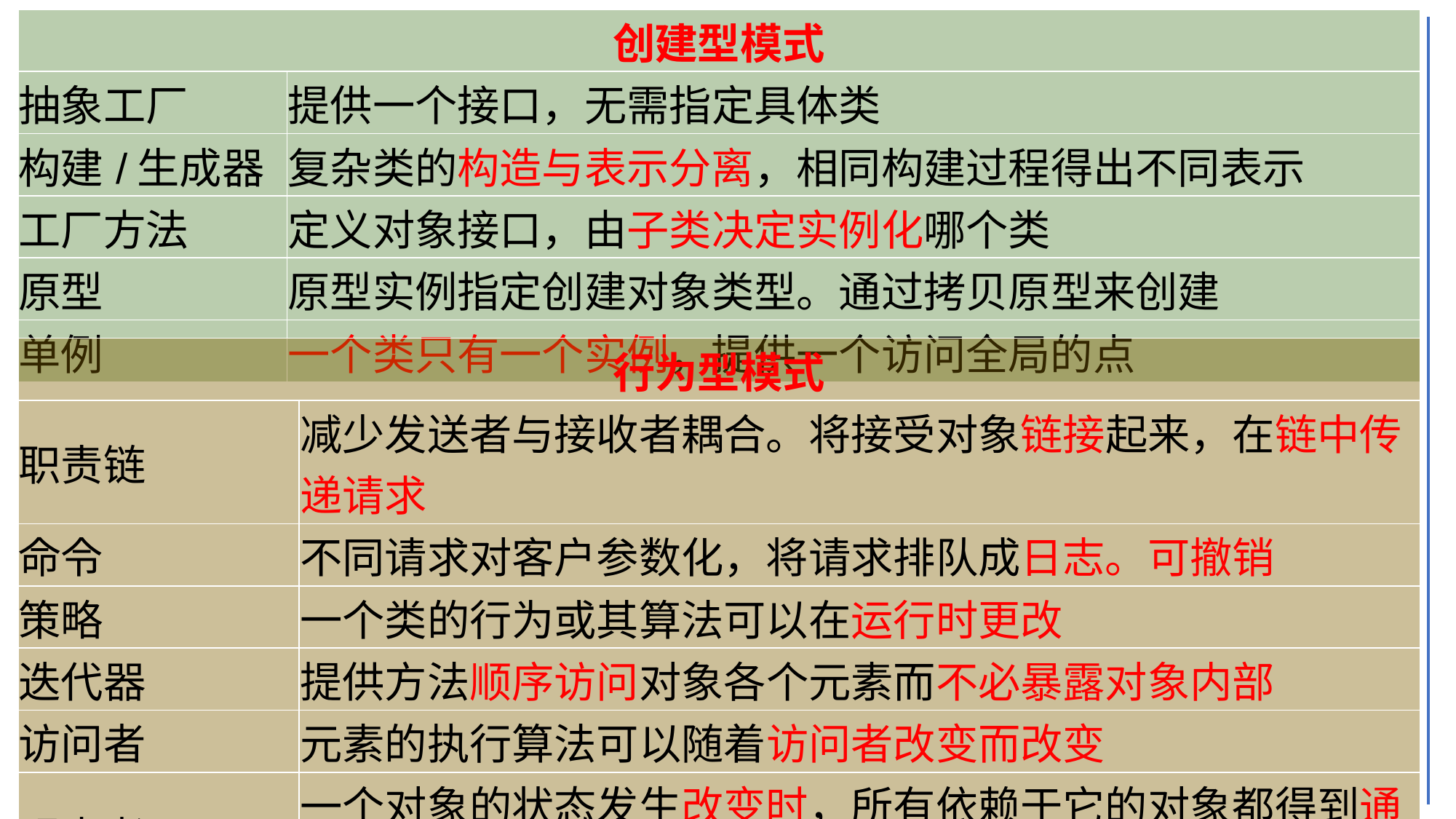

| 创建型模式 | 创建型模式 |
| --- | --- |
| 抽象工厂 | 提供一个接口，无需指定具体类 |
| 构建/生成器 | 复杂类的构造与表示分离，相同构建过程得出不同表示 |
| 工厂方法 | 定义对象接口，由子类决定实例化哪个类 |
| 原型 | 原型实例指定创建对象类型。通过拷贝原型来创建 |
| 单例 | 一个类只有一个实例，提供一个访问全局的点 |
| 行为型模式 | 行为型模式 |
| --- | --- |
| 职责链 | 减少发送者与接收者耦合。将接受对象链接起来，在链中传递请求 |
| 命令 | 不同请求对客户参数化，将请求排队成日志。可撤销 |
| 策略 | 一个类的行为或其算法可以在运行时更改 |
| 迭代器 | 提供方法顺序访问对象各个元素而不必暴露对象内部 |
| 访问者 | 元素的执行算法可以随着访问者改变而改变 |
| 观察者 | 一个对象的状态发生改变时，所有依赖于它的对象都得到通知并被自动更新 |